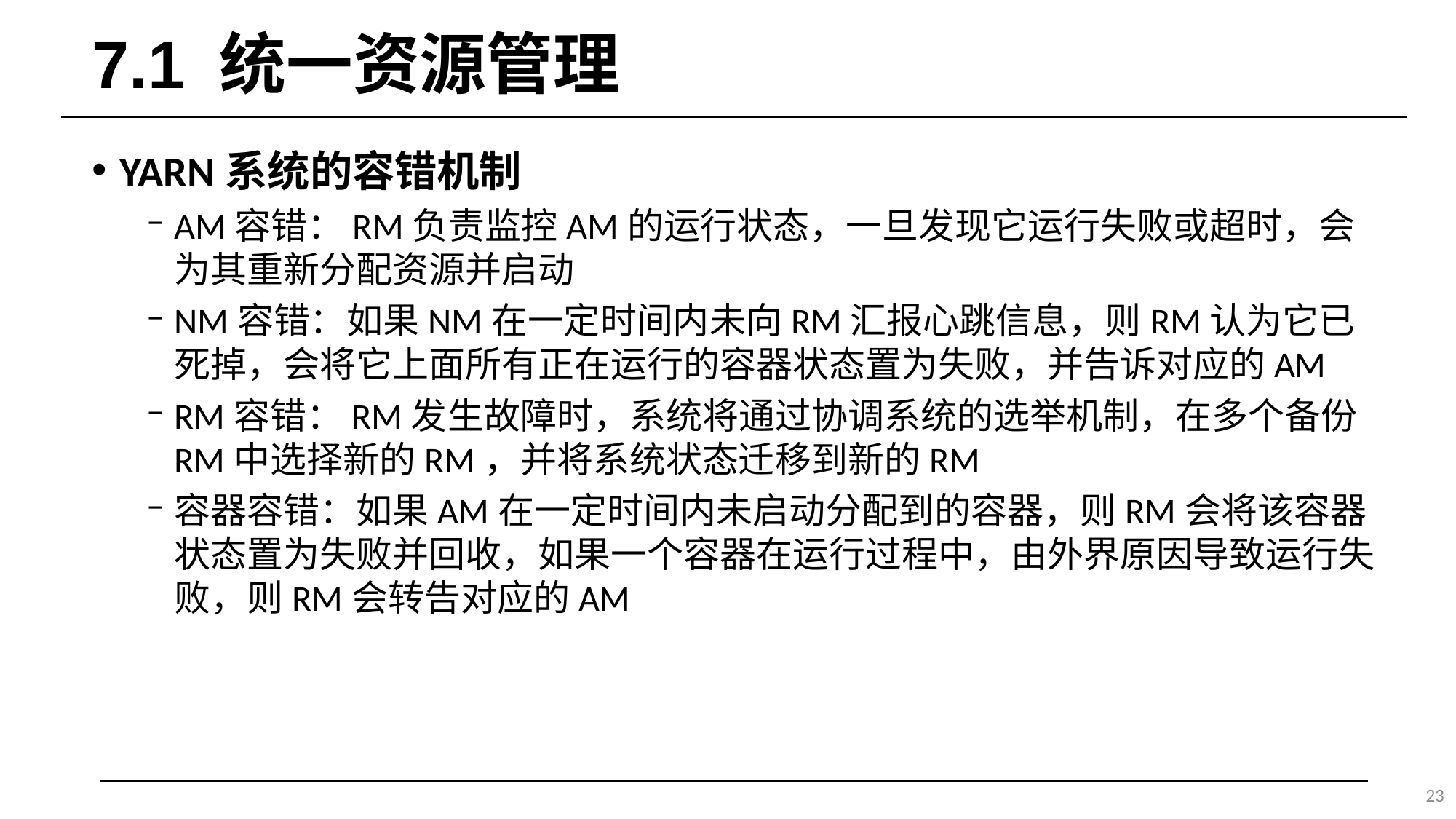

# 7.1 统一资源管理
YARN系统的容错机制
AM容错：RM负责监控AM的运行状态，一旦发现它运行失败或超时，会为其重新分配资源并启动
NM容错：如果NM在一定时间内未向RM汇报心跳信息，则RM认为它已死掉，会将它上面所有正在运行的容器状态置为失败，并告诉对应的AM
RM容错：RM发生故障时，系统将通过协调系统的选举机制，在多个备份RM中选择新的RM，并将系统状态迁移到新的RM
容器容错：如果AM在一定时间内未启动分配到的容器，则RM会将该容器状态置为失败并回收，如果一个容器在运行过程中，由外界原因导致运行失败，则RM会转告对应的AM
23